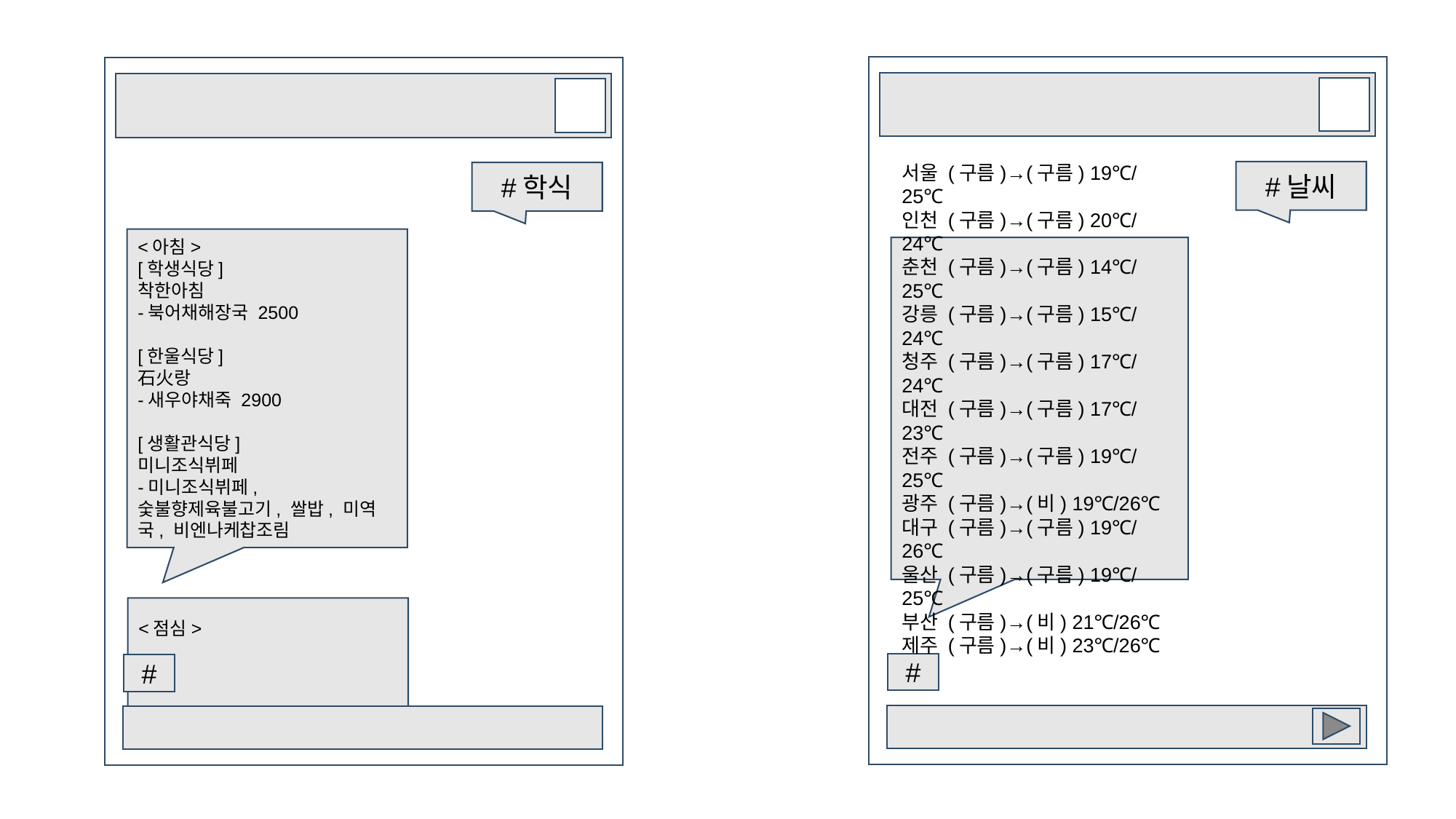

#날씨
#학식
<아침>
[학생식당]
착한아침
-북어채해장국 2500

[한울식당]
石火랑
-새우야채죽 2900

[생활관식당]
미니조식뷔페
-미니조식뷔페, 숯불향제육불고기, 쌀밥, 미역국, 비엔나케찹조림
서울 (구름)→(구름) 19℃/25℃
인천 (구름)→(구름) 20℃/24℃
춘천 (구름)→(구름) 14℃/25℃
강릉 (구름)→(구름) 15℃/24℃
청주 (구름)→(구름) 17℃/24℃
대전 (구름)→(구름) 17℃/23℃
전주 (구름)→(구름) 19℃/25℃
광주 (구름)→(비) 19℃/26℃
대구 (구름)→(구름) 19℃/26℃
울산 (구름)→(구름) 19℃/25℃
부산 (구름)→(비) 21℃/26℃
제주 (구름)→(비) 23℃/26℃

<점심>

#
#